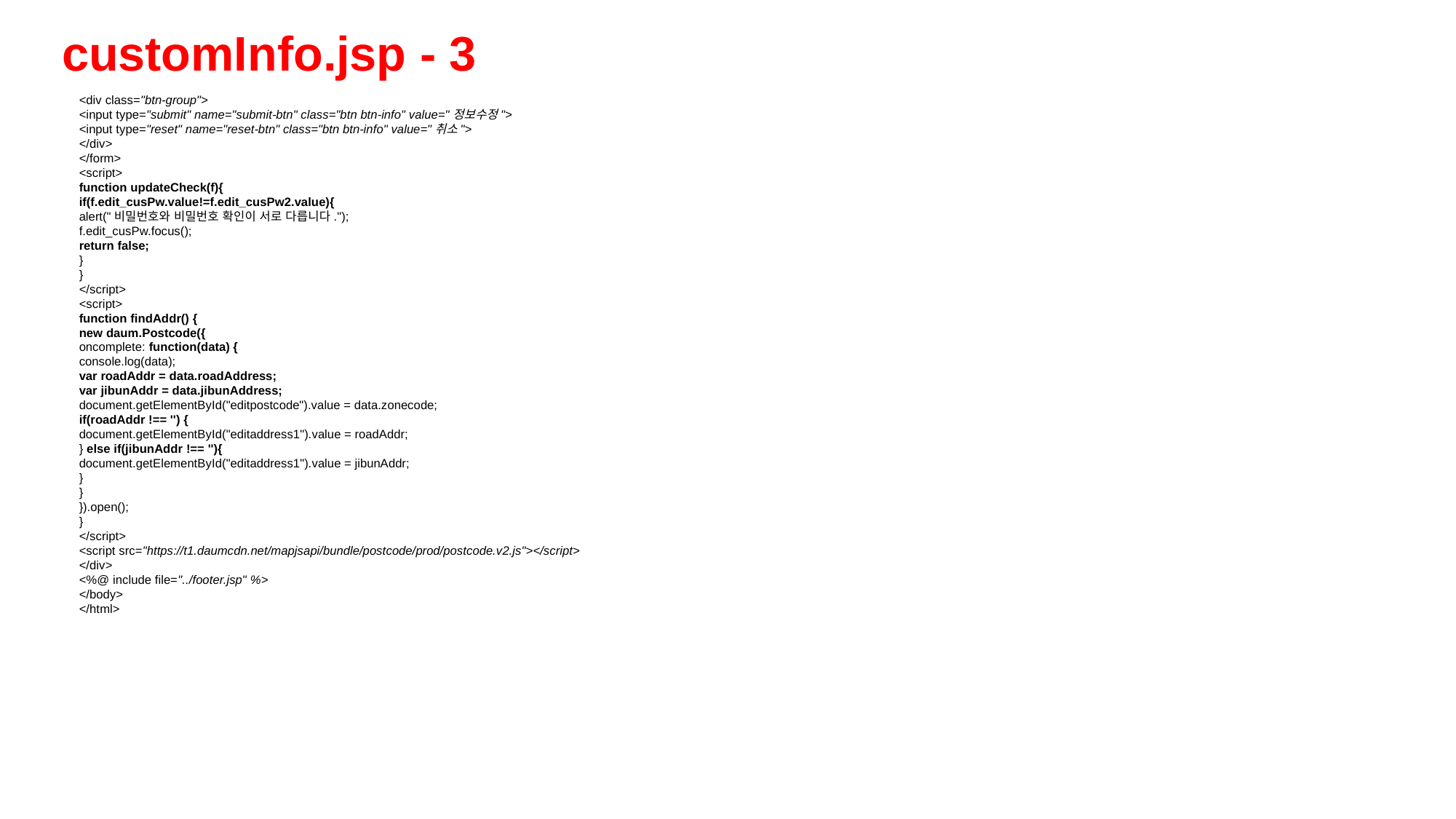

customInfo.jsp - 3
<div class="btn-group">
<input type="submit" name="submit-btn" class="btn btn-info" value="정보수정">
<input type="reset" name="reset-btn" class="btn btn-info" value="취소">
</div>
</form>
<script>
function updateCheck(f){
if(f.edit_cusPw.value!=f.edit_cusPw2.value){
alert("비밀번호와 비밀번호 확인이 서로 다릅니다.");
f.edit_cusPw.focus();
return false;
}
}
</script>
<script>
function findAddr() {
new daum.Postcode({
oncomplete: function(data) {
console.log(data);
var roadAddr = data.roadAddress;
var jibunAddr = data.jibunAddress;
document.getElementById("editpostcode").value = data.zonecode;
if(roadAddr !== '') {
document.getElementById("editaddress1").value = roadAddr;
} else if(jibunAddr !== ''){
document.getElementById("editaddress1").value = jibunAddr;
}
}
}).open();
}
</script>
<script src="https://t1.daumcdn.net/mapjsapi/bundle/postcode/prod/postcode.v2.js"></script>
</div>
<%@ include file="../footer.jsp" %>
</body>
</html>